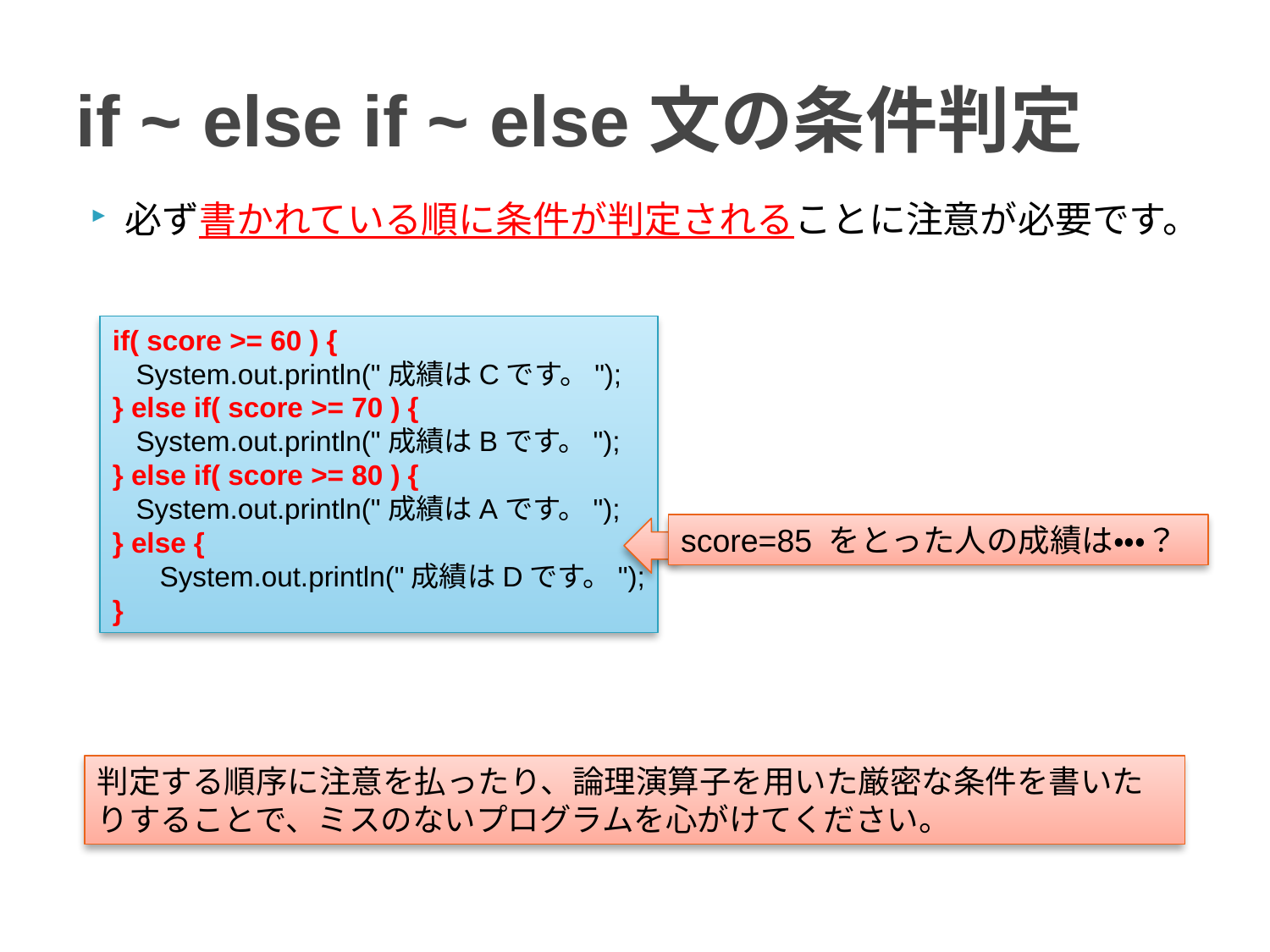

# if ~ else if ~ else文の条件判定
必ず書かれている順に条件が判定されることに注意が必要です。
if( score >= 60 ) {
   System.out.println("成績はCです。");
} else if( score >= 70 ) {
   System.out.println("成績はBです。");
} else if( score >= 80 ) {
   System.out.println("成績はAです。");
} else {
      System.out.println("成績はDです。");
}
score=85 をとった人の成績は・・・？

判定する順序に注意を払ったり、論理演算子を用いた厳密な条件を書いたりすることで、ミスのないプログラムを心がけてください。